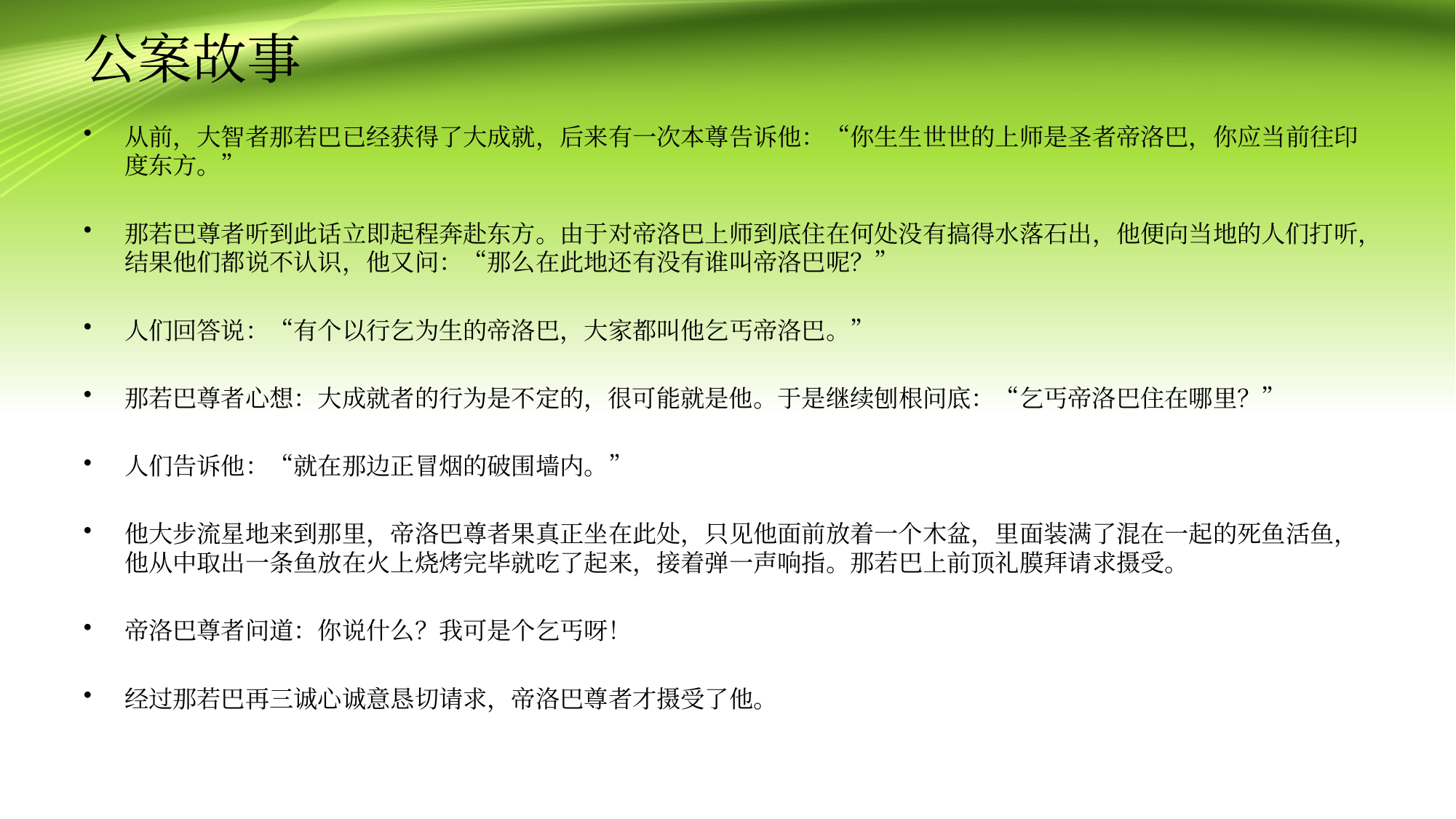

# 公案故事
从前，大智者那若巴已经获得了大成就，后来有一次本尊告诉他：“你生生世世的上师是圣者帝洛巴，你应当前往印度东方。”

那若巴尊者听到此话立即起程奔赴东方。由于对帝洛巴上师到底住在何处没有搞得水落石出，他便向当地的人们打听，结果他们都说不认识，他又问：“那么在此地还有没有谁叫帝洛巴呢？”

人们回答说：“有个以行乞为生的帝洛巴，大家都叫他乞丐帝洛巴。”

那若巴尊者心想：大成就者的行为是不定的，很可能就是他。于是继续刨根问底：“乞丐帝洛巴住在哪里？”

人们告诉他：“就在那边正冒烟的破围墙内。”

他大步流星地来到那里，帝洛巴尊者果真正坐在此处，只见他面前放着一个木盆，里面装满了混在一起的死鱼活鱼，他从中取出一条鱼放在火上烧烤完毕就吃了起来，接着弹一声响指。那若巴上前顶礼膜拜请求摄受。

帝洛巴尊者问道：你说什么？我可是个乞丐呀！

经过那若巴再三诚心诚意恳切请求，帝洛巴尊者才摄受了他。